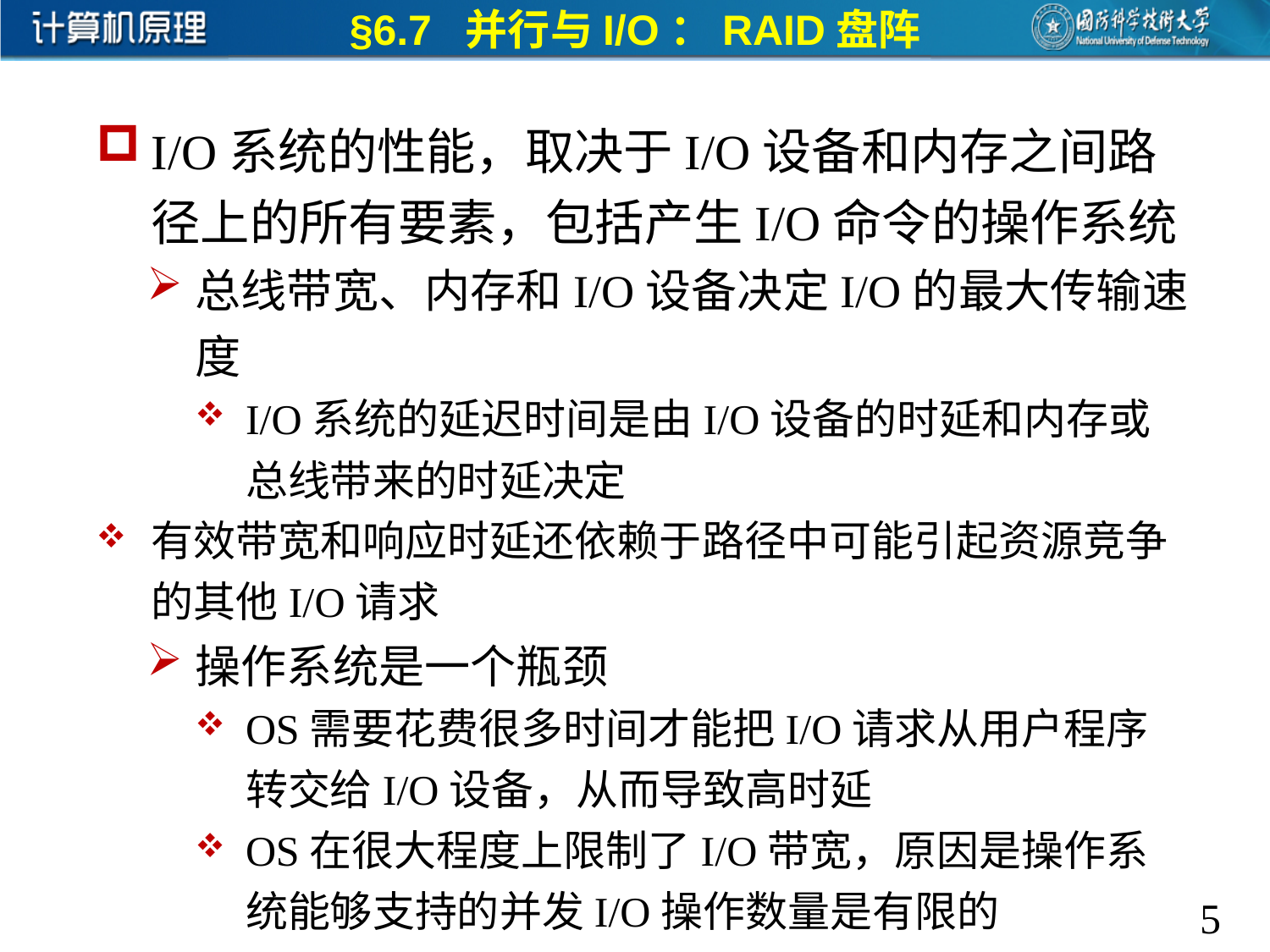

§6.7  并行与I/O：RAID盘阵
I/O系统的性能，取决于I/O设备和内存之间路径上的所有要素，包括产生I/O命令的操作系统
总线带宽、内存和I/O设备决定I/O的最大传输速度
I/O系统的延迟时间是由I/O设备的时延和内存或总线带来的时延决定
有效带宽和响应时延还依赖于路径中可能引起资源竞争的其他I/O请求
操作系统是一个瓶颈
OS需要花费很多时间才能把I/O请求从用户程序转交给I/O设备，从而导致高时延
OS在很大程度上限制了I/O带宽，原因是操作系统能够支持的并发I/O操作数量是有限的